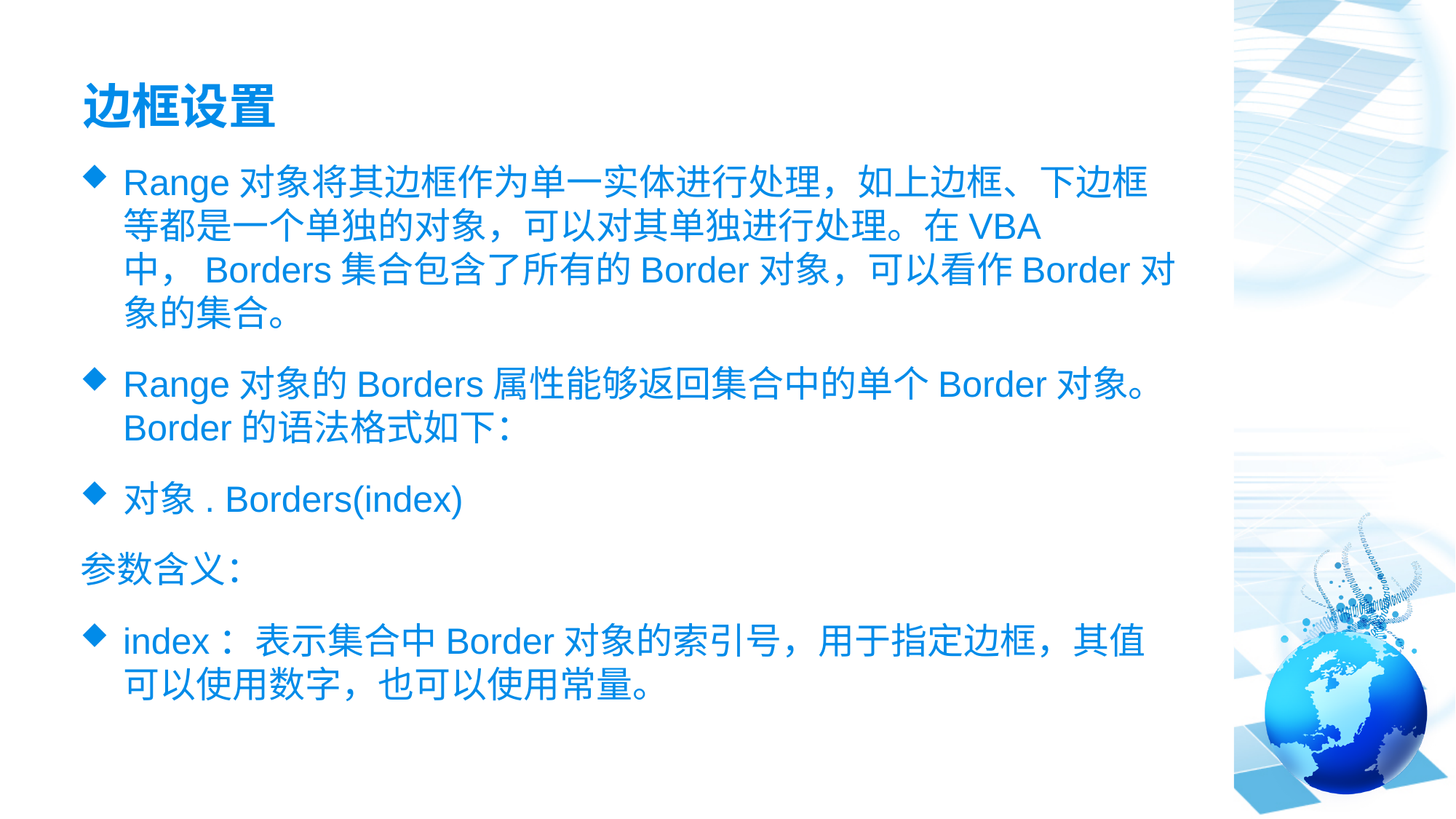

# 边框设置
Range对象将其边框作为单一实体进行处理，如上边框、下边框等都是一个单独的对象，可以对其单独进行处理。在VBA中，Borders集合包含了所有的Border对象，可以看作Border对象的集合。
Range对象的Borders属性能够返回集合中的单个Border对象。Border的语法格式如下：
对象. Borders(index)
参数含义：
index：表示集合中Border对象的索引号，用于指定边框，其值可以使用数字，也可以使用常量。